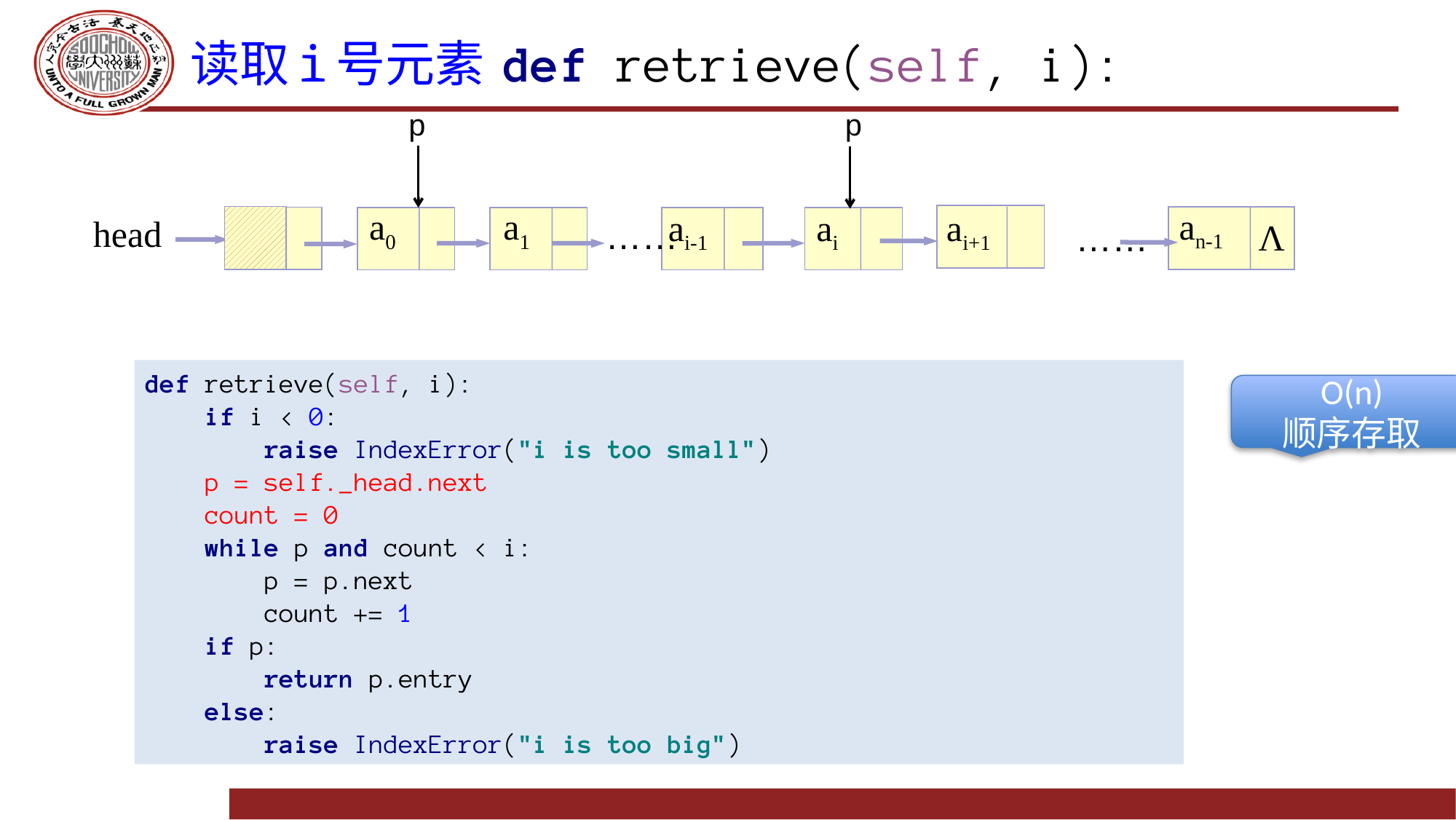

# 读取i号元素 def retrieve(self, i):
p
p
an-1
a0
a1
ai+1
ai
ai-1
head

……

Λ
……

def retrieve(self, i):
    if i < 0:
        raise IndexError("i is too small")
    p = self._head.next
    count = 0
    while p and count < i:
        p = p.next
        count += 1
    if p:
        return p.entry
    else:
        raise IndexError("i is too big")
O(n)
顺序存取